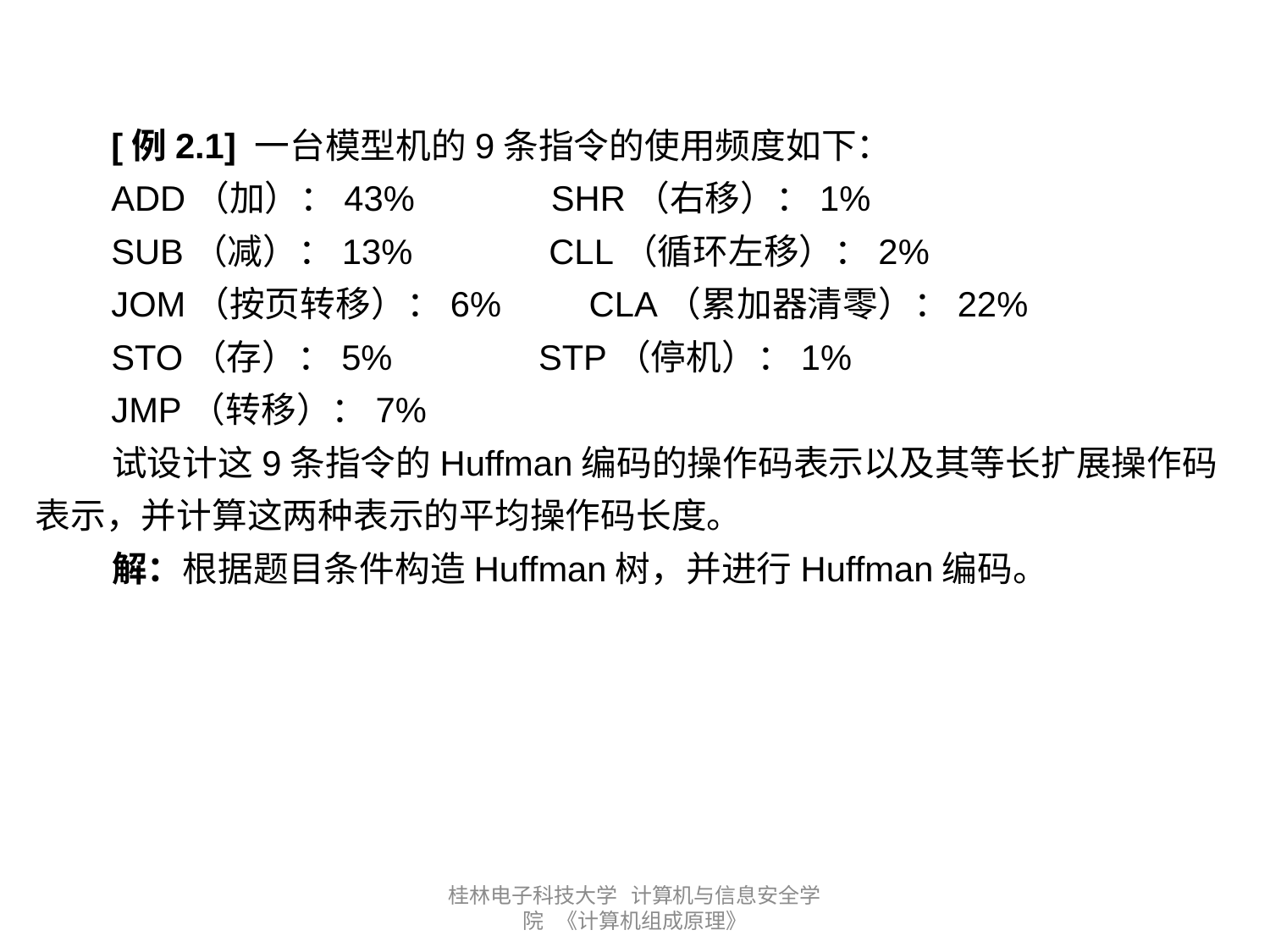

[例2.1] 一台模型机的9条指令的使用频度如下：
    ADD（加）：43%              SHR（右移）：1%
    SUB（减）：13%              CLL（循环左移）：2%
    JOM（按页转移）：6%         CLA（累加器清零）：22%
    STO（存）：5%               STP（停机）：1%
    JMP（转移）：7%
    试设计这9条指令的Huffman编码的操作码表示以及其等长扩展操作码表示，并计算这两种表示的平均操作码长度。
    解：根据题目条件构造Huffman树，并进行Huffman编码。

桂林电子科技大学  计算机与信息安全学院  《计算机组成原理》
11